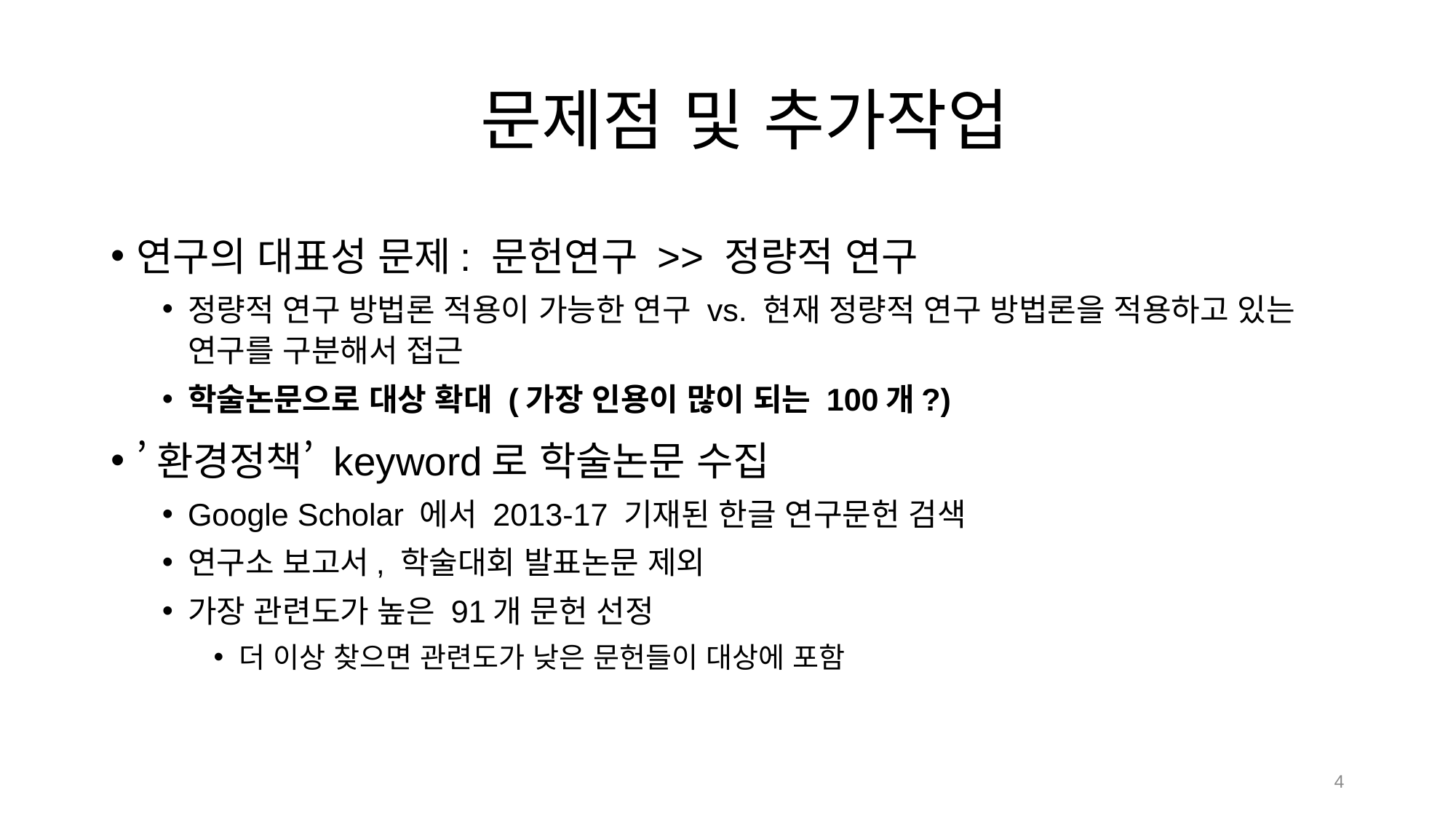

# 문제점 및 추가작업
연구의 대표성 문제: 문헌연구 >> 정량적 연구
정량적 연구 방법론 적용이 가능한 연구 vs. 현재 정량적 연구 방법론을 적용하고 있는 연구를 구분해서 접근
학술논문으로 대상 확대 (가장 인용이 많이 되는 100개?)
’환경정책’ keyword로 학술논문 수집
Google Scholar 에서 2013-17 기재된 한글 연구문헌 검색
연구소 보고서, 학술대회 발표논문 제외
가장 관련도가 높은 91개 문헌 선정
더 이상 찾으면 관련도가 낮은 문헌들이 대상에 포함

4